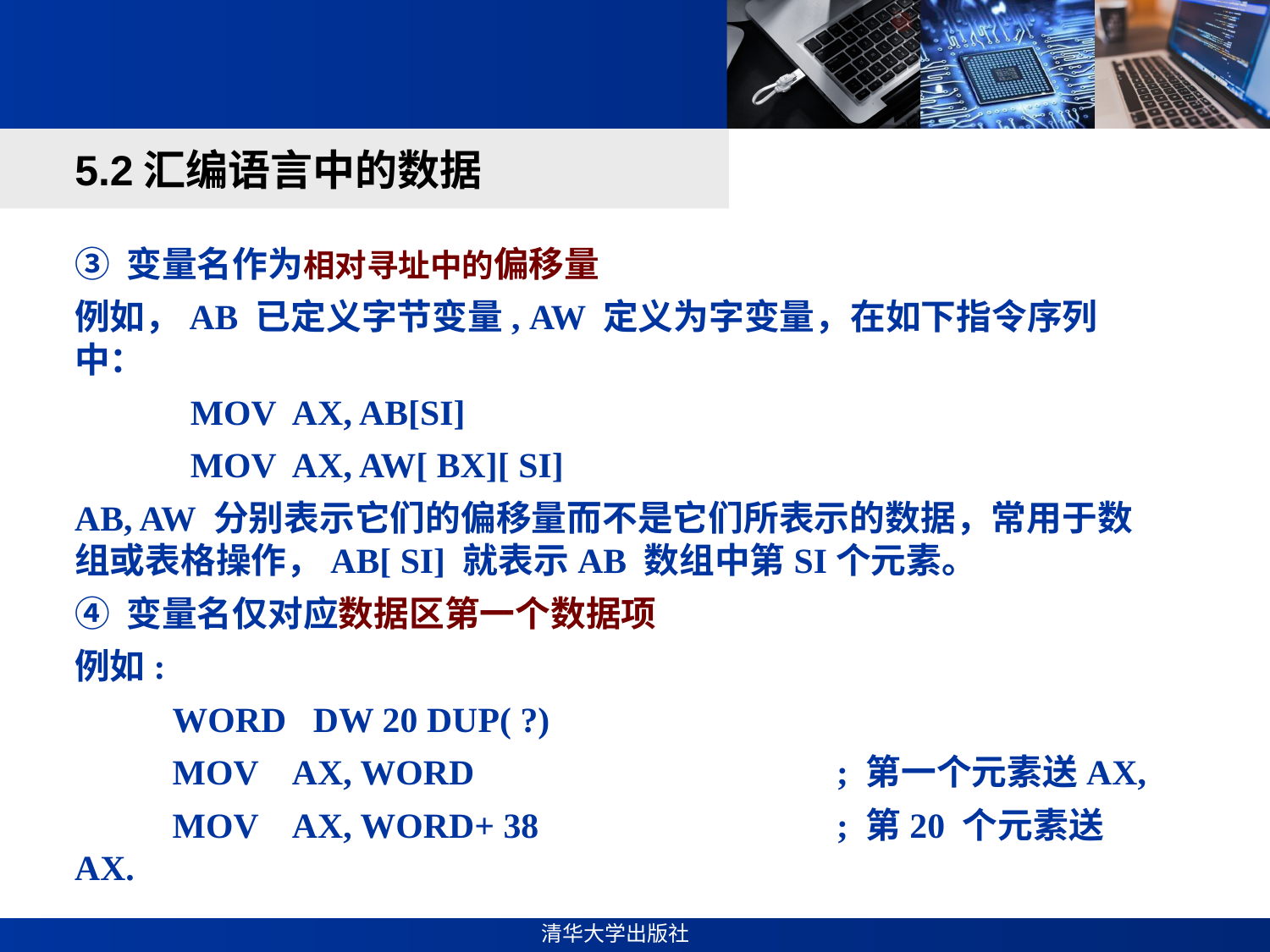

#
5.2汇编语言中的数据

③ 变量名作为相对寻址中的偏移量
例如，AB 已定义字节变量, AW 定义为字变量，在如下指令序列中：
             MOV  AX, AB[SI]
             MOV  AX, AW[ BX][ SI]
AB, AW 分别表示它们的偏移量而不是它们所表示的数据，常用于数组或表格操作，AB[ SI] 就表示AB 数组中第SI个元素。
④ 变量名仅对应数据区第一个数据项
例如:
           WORD   DW 20 DUP( ?)
           MOV    AX, WORD			; 第一个元素送AX,
           MOV    AX, WORD+ 38			; 第20 个元素送AX.